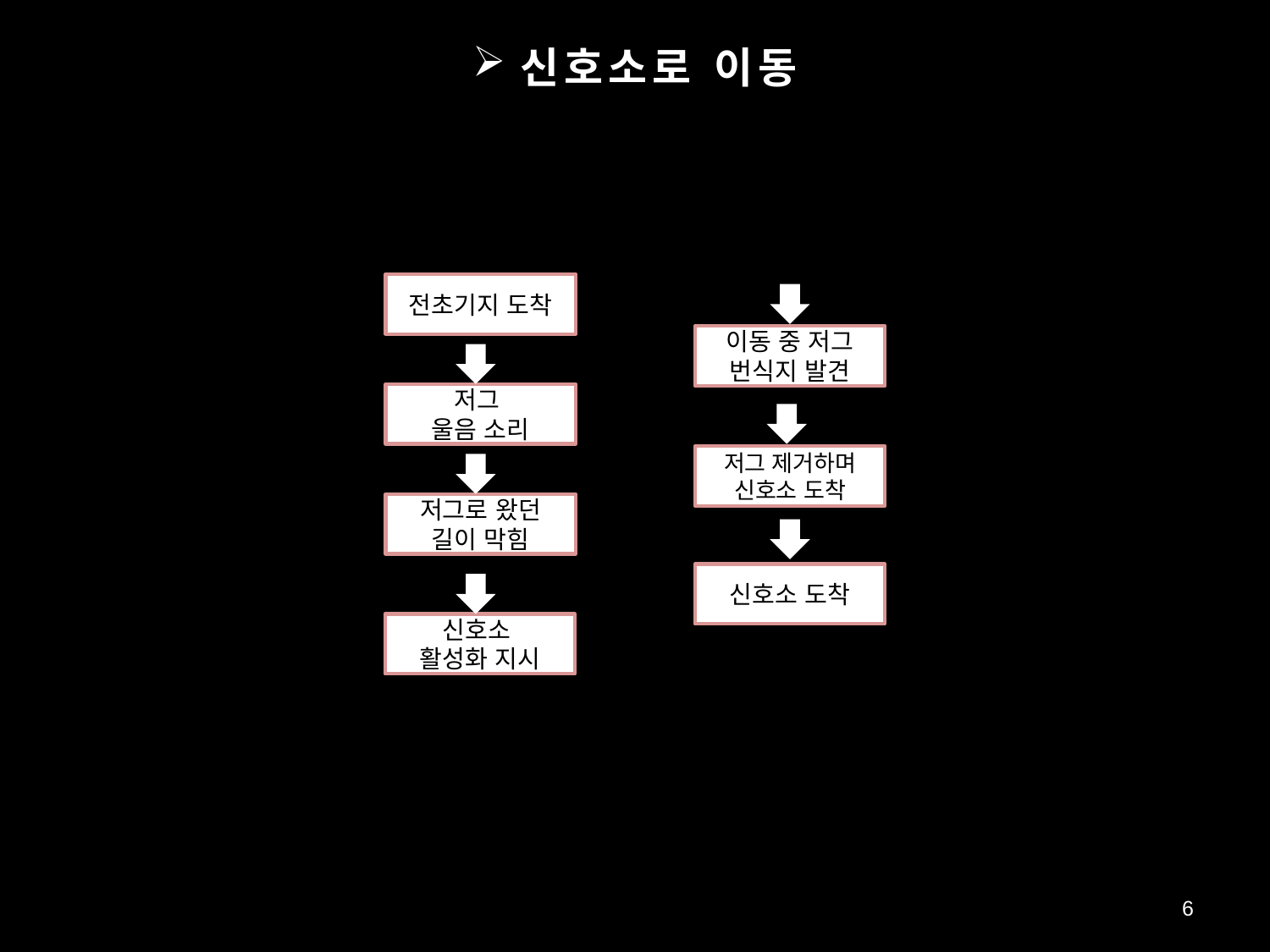

# 신호소로 이동
전초기지 도착

이동 중 저그 번식지 발견

저그
울음 소리

저그 제거하며 신호소 도착

저그로 왔던 길이 막힘

신호소 도착

신호소
활성화 지시
6